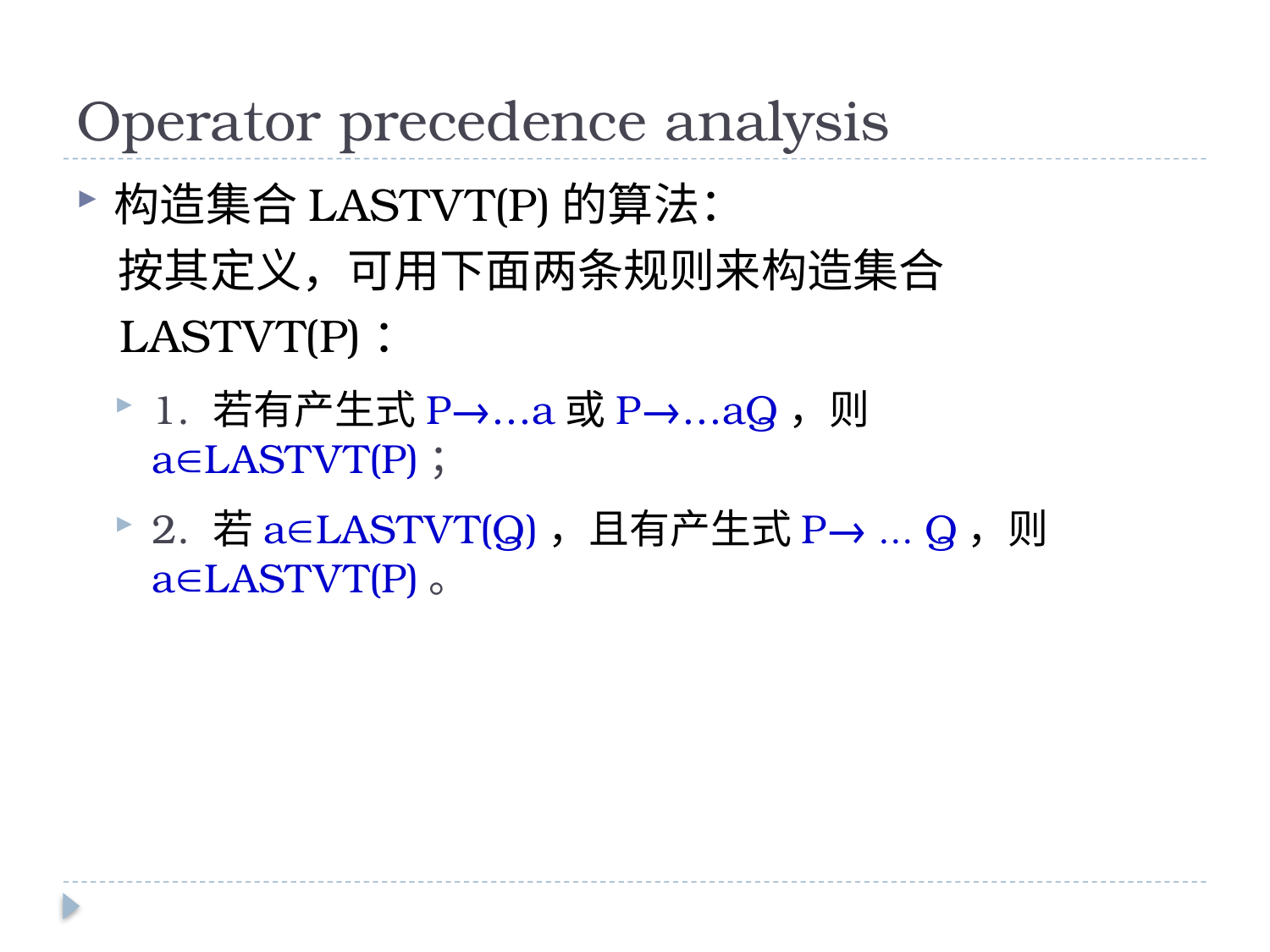

# Operator precedence analysis
构造集合LASTVT(P)的算法：
   按其定义，可用下面两条规则来构造集合
   LASTVT(P)：
1. 若有产生式P→…a或P→…aQ，则a∈LASTVT(P)；
2. 若a∈LASTVT(Q)，且有产生式P→ … Q，则a∈LASTVT(P)。

45